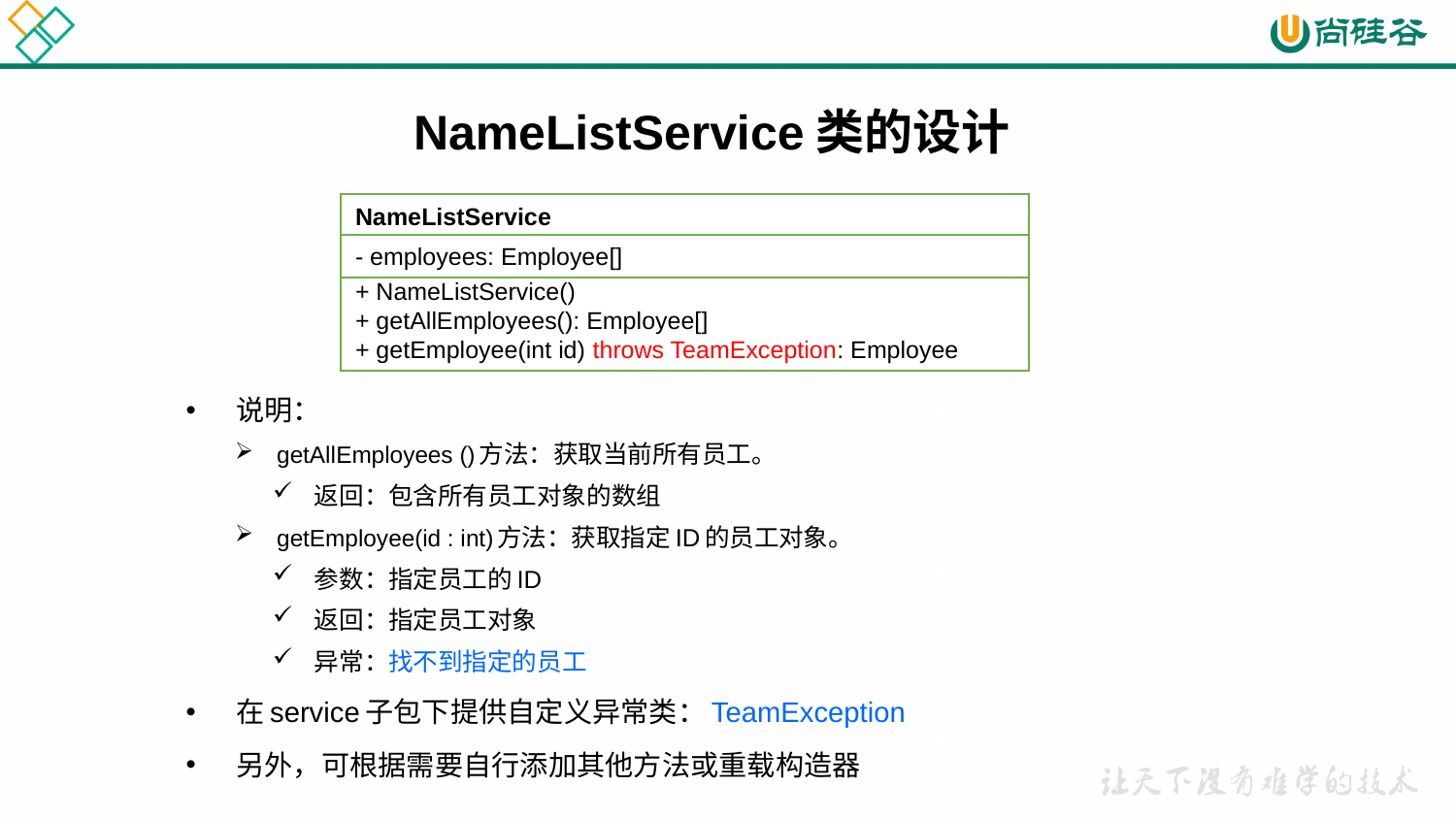

# NameListService类的设计
NameListService

说明：
getAllEmployees ()方法：获取当前所有员工。
返回：包含所有员工对象的数组
getEmployee(id : int)方法：获取指定ID的员工对象。
参数：指定员工的ID
返回：指定员工对象
异常：找不到指定的员工
在service子包下提供自定义异常类：TeamException
另外，可根据需要自行添加其他方法或重载构造器
- employees: Employee[]
+ NameListService()
+ getAllEmployees(): Employee[]
+ getEmployee(int id) throws TeamException: Employee